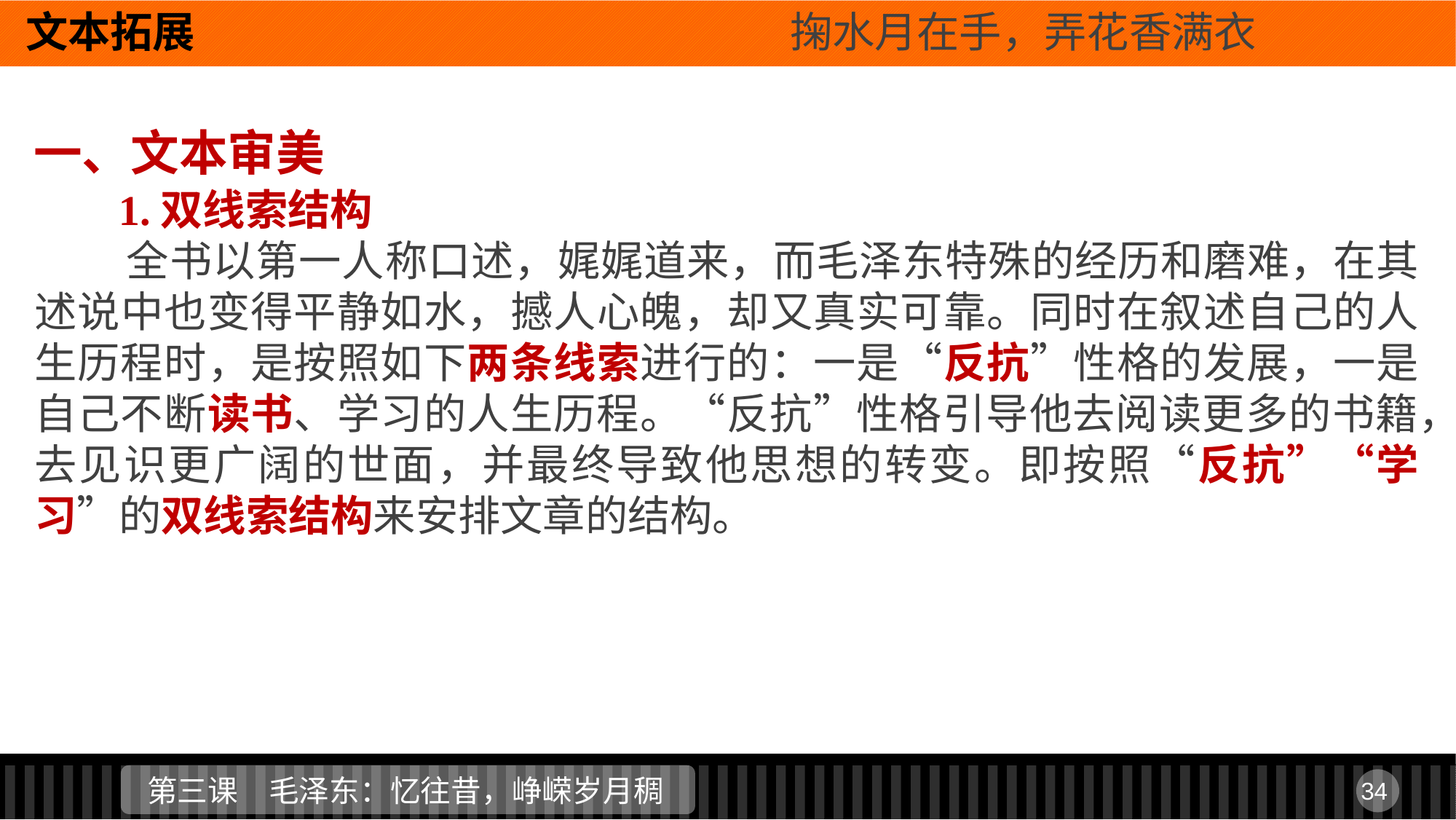

文本拓展        					掬水月在手，弄花香满衣

一、文本审美
        1.双线索结构
        全书以第一人称口述，娓娓道来，而毛泽东特殊的经历和磨难，在其述说中也变得平静如水，撼人心魄，却又真实可靠。同时在叙述自己的人生历程时，是按照如下两条线索进行的：一是“反抗”性格的发展，一是自己不断读书、学习的人生历程。“反抗”性格引导他去阅读更多的书籍，去见识更广阔的世面，并最终导致他思想的转变。即按照“反抗”“学习”的双线索结构来安排文章的结构。